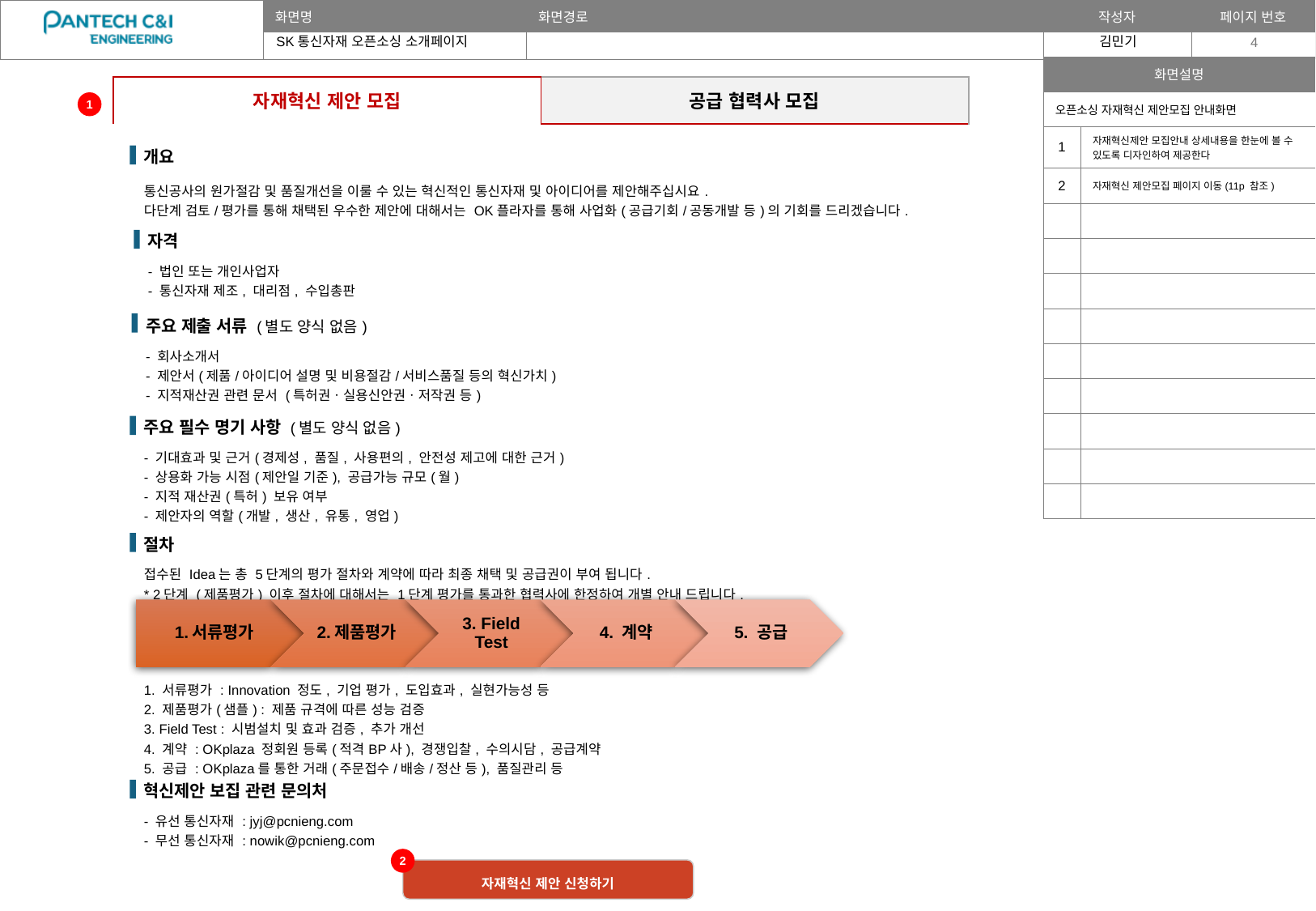

2,3 페이지 디스크립션 수정

답변 : 수정하겠습니다.

SK통신자재 오픈소싱 소개페이지
4
| 화면설명 |  |
| --- | --- |
| 오픈소싱 자재혁신 제안모집 안내화면 |  |
| 1 | 자재혁신제안 모집안내 상세내용을 한눈에 볼 수 있도록 디자인하여 제공한다 |
| 2 | 자재혁신 제안모집 페이지 이동(11p 참조) |
|  |  |
|  |  |
|  |  |
|  |  |
|  |  |
|  |  |
|  |  |
|  |  |
|  |  |
| 자재혁신 제안 모집 | 공급 협력사 모집 |
| --- | --- |
1
| 개요 |
| --- |
| 통신공사의 원가절감 및 품질개선을 이룰 수 있는 혁신적인 통신자재 및 아이디어를 제안해주십시요. 다단계 검토/평가를 통해 채택된 우수한 제안에 대해서는 OK플라자를 통해 사업화(공급기회/공동개발 등)의 기회를 드리겠습니다. |

| 자격 |
| --- |
| - 법인 또는 개인사업자 - 통신자재 제조, 대리점, 수입총판 |

| 주요 제출 서류 (별도 양식 없음) |
| --- |
| - 회사소개서 - 제안서(제품/아이디어 설명 및 비용절감/서비스품질 등의 혁신가치) - 지적재산권 관련 문서 (특허권ㆍ실용신안권ㆍ저작권 등) |

| 주요 필수 명기 사항 (별도 양식 없음) |
| --- |
| - 기대효과 및 근거(경제성, 품질, 사용편의, 안전성 제고에 대한 근거) - 상용화 가능 시점(제안일 기준), 공급가능 규모(월) - 지적 재산권(특허) 보유 여부 - 제안자의 역할(개발, 생산, 유통, 영업) |

| 절차 |
| --- |
| 접수된 Idea는 총 5단계의 평가 절차와 계약에 따라 최종 채택 및 공급권이 부여 됩니다. \* 2단계 (제품평가) 이후 절차에 대해서는 1단계 평가를 통과한 협력사에 한정하여 개별 안내 드립니다. 1. 서류평가 : Innovation 정도, 기업 평가, 도입효과, 실현가능성 등 2. 제품평가(샘플) : 제품 규격에 따른 성능 검증 3. Field Test : 시범설치 및 효과 검증, 추가 개선 4. 계약 : OKplaza 정회원 등록(적격BP사), 경쟁입찰, 수의시담, 공급계약 5. 공급 : OKplaza를 통한 거래(주문접수/배송/정산 등), 품질관리 등 |

1.서류평가
2.제품평가
3. Field Test
4. 계약
5. 공급
| 혁신제안 보집 관련 문의처 |
| --- |
| - 유선 통신자재 : jyj@pcnieng.com - 무선 통신자재 : nowik@pcnieng.com |

2
자재혁신 제안 신청하기